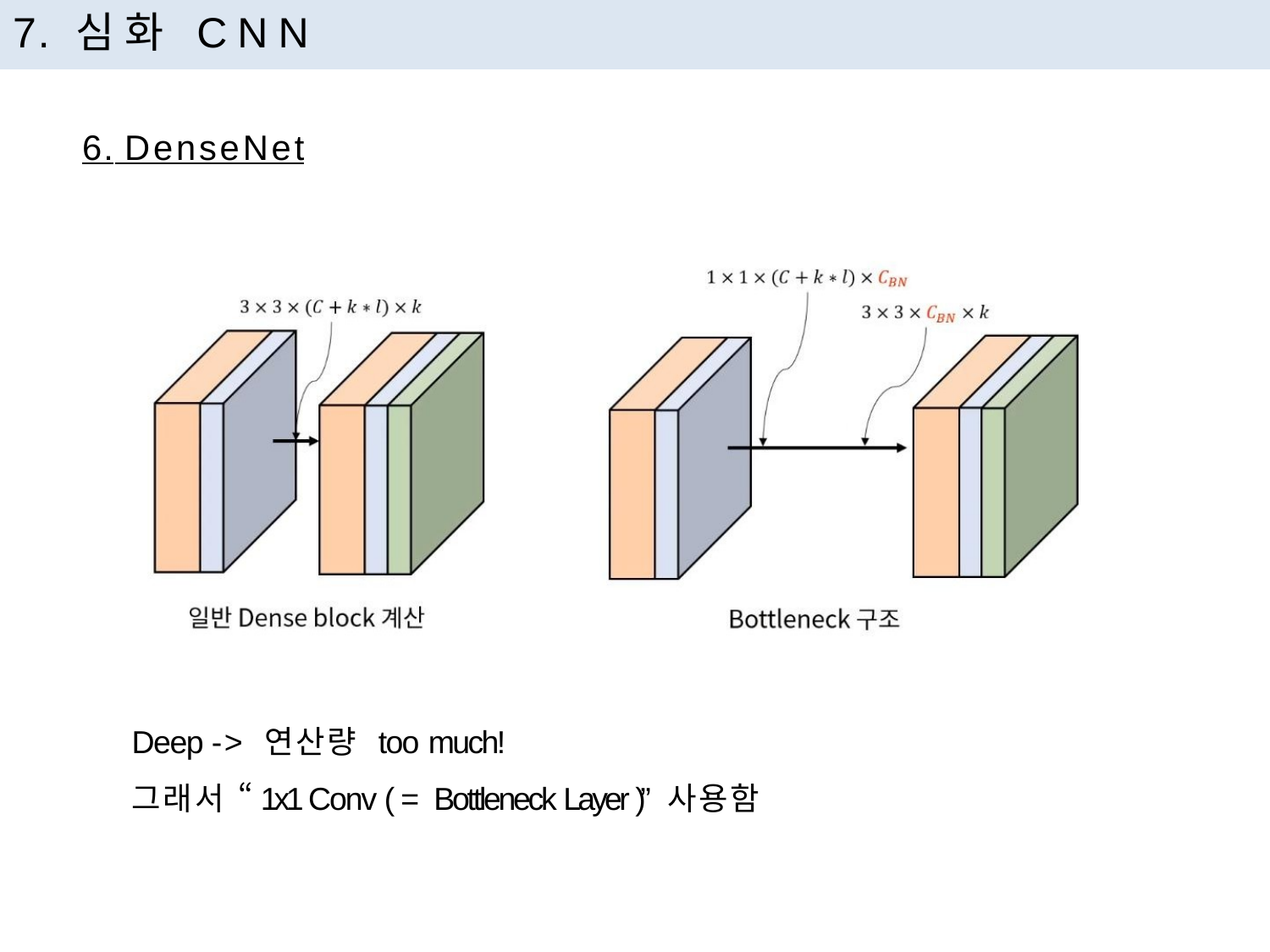

# 7. 심화 CNN
6. DenseNet

Deep -> 연산량 too much!
그래서 “1x1 Conv ( = Bottleneck Layer )” 사용함